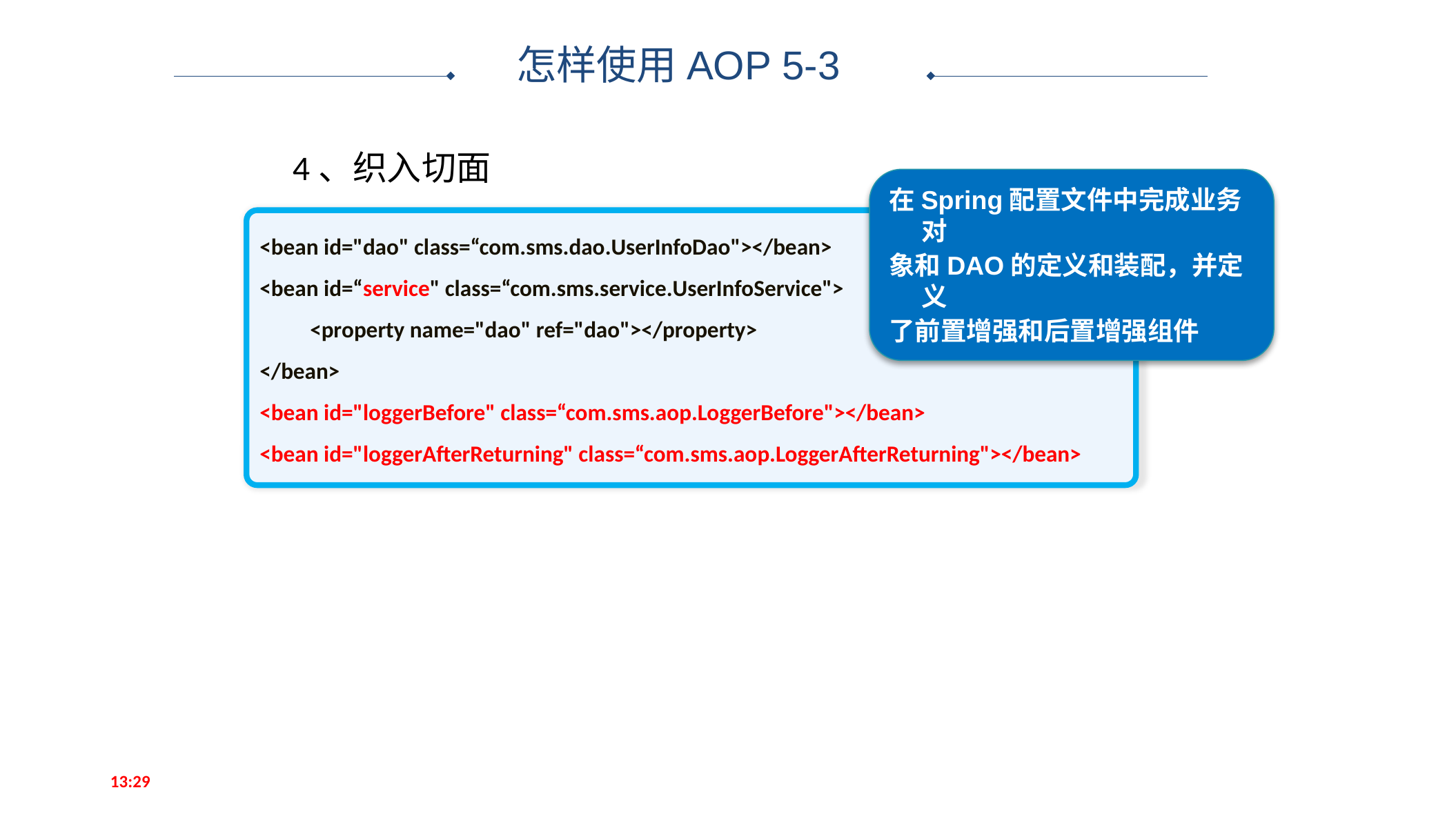

怎样使用AOP 5-3
4、织入切面
<bean id="dao" class=“com.sms.dao.UserInfoDao"></bean>
<bean id=“service" class=“com.sms.service.UserInfoService">
	<property name="dao" ref="dao"></property>
</bean>
<bean id="loggerBefore" class=“com.sms.aop.LoggerBefore"></bean>
<bean id="loggerAfterReturning" class=“com.sms.aop.LoggerAfterReturning"></bean>
在Spring配置文件中完成业务对
象和DAO的定义和装配，并定义
了前置增强和后置增强组件
13:29